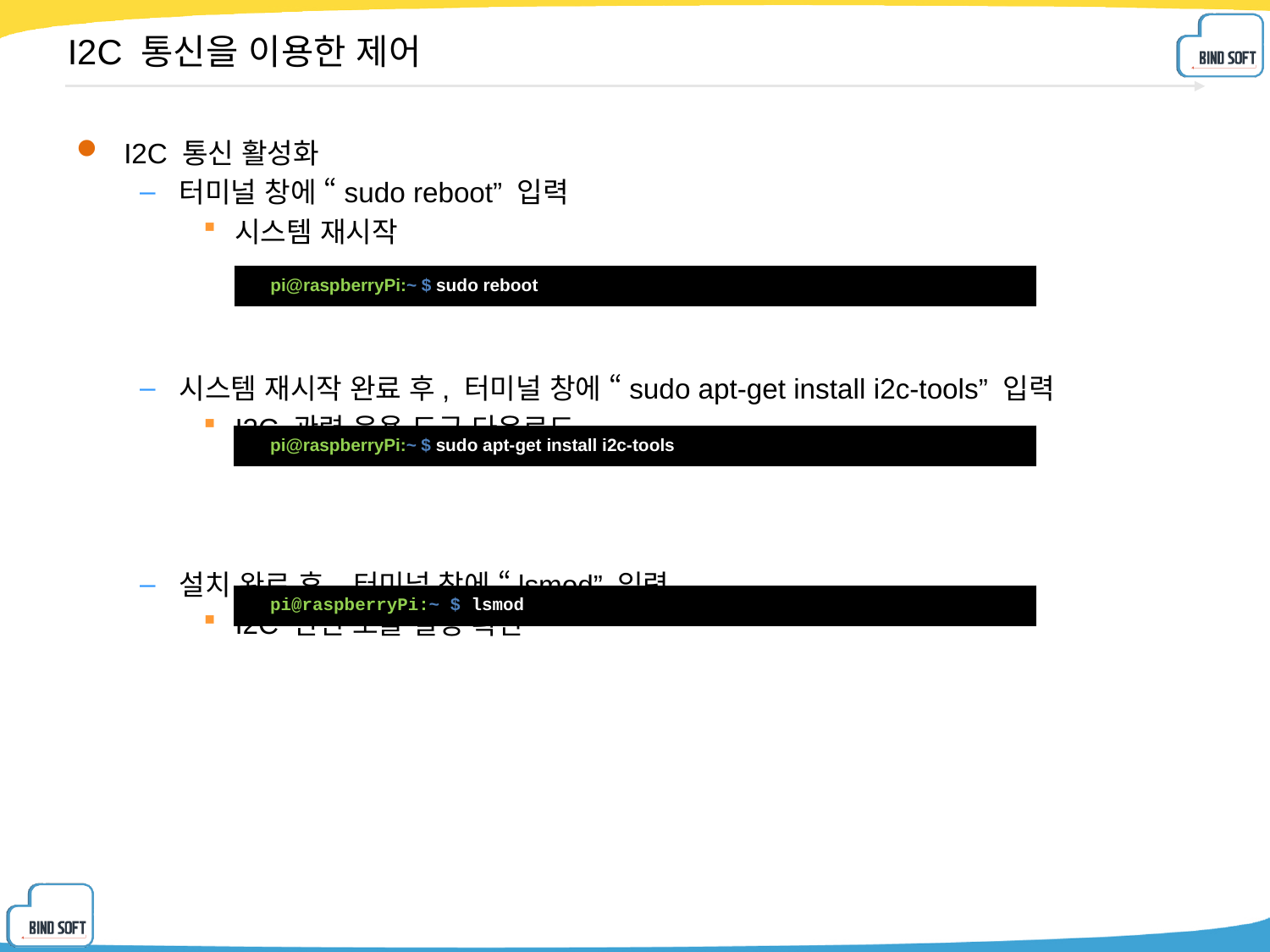

# I2C 통신을 이용한 제어
I2C 통신 활성화
터미널 창에 “sudo reboot” 입력
시스템 재시작

시스템 재시작 완료 후, 터미널 창에 “sudo apt-get install i2c-tools” 입력
I2C 관련 응용 도구 다운로드

설치 완료 후, 터미널 창에 “lsmod” 입력
I2C 관련 모듈 설정 확인
| pi@raspberryPi:~ $ sudo reboot |
| --- |
| pi@raspberryPi:~ $ sudo apt-get install i2c-tools |
| --- |
| pi@raspberryPi:~ $ lsmod |
| --- |